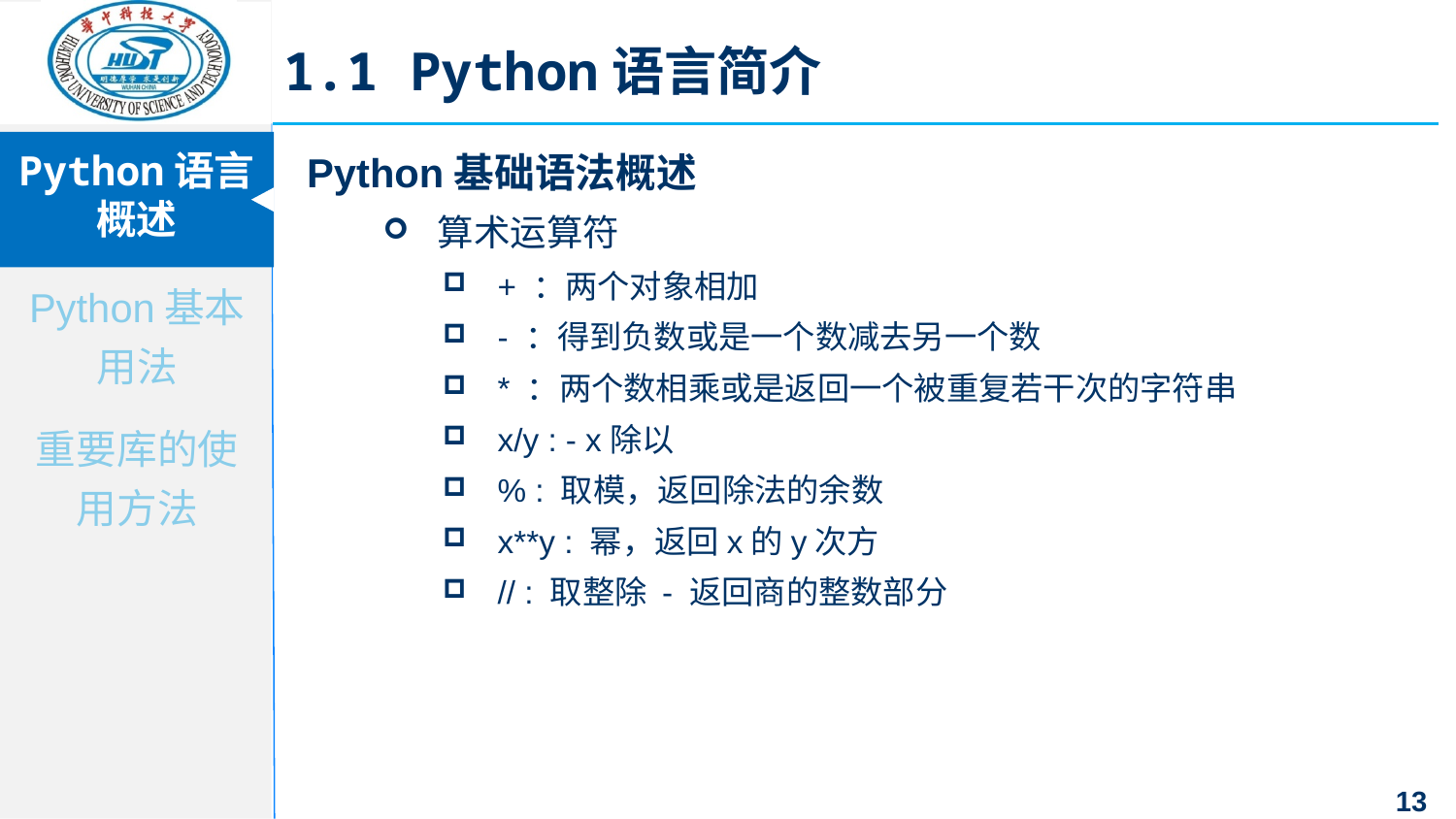

1.1 Python语言简介
Python基础语法概述
算术运算符
+ ：两个对象相加
- ：得到负数或是一个数减去另一个数
* ：两个数相乘或是返回一个被重复若干次的字符串
x/y : - x除以
% : 取模，返回除法的余数
x**y : 幂，返回x的y次方
// : 取整除 - 返回商的整数部分